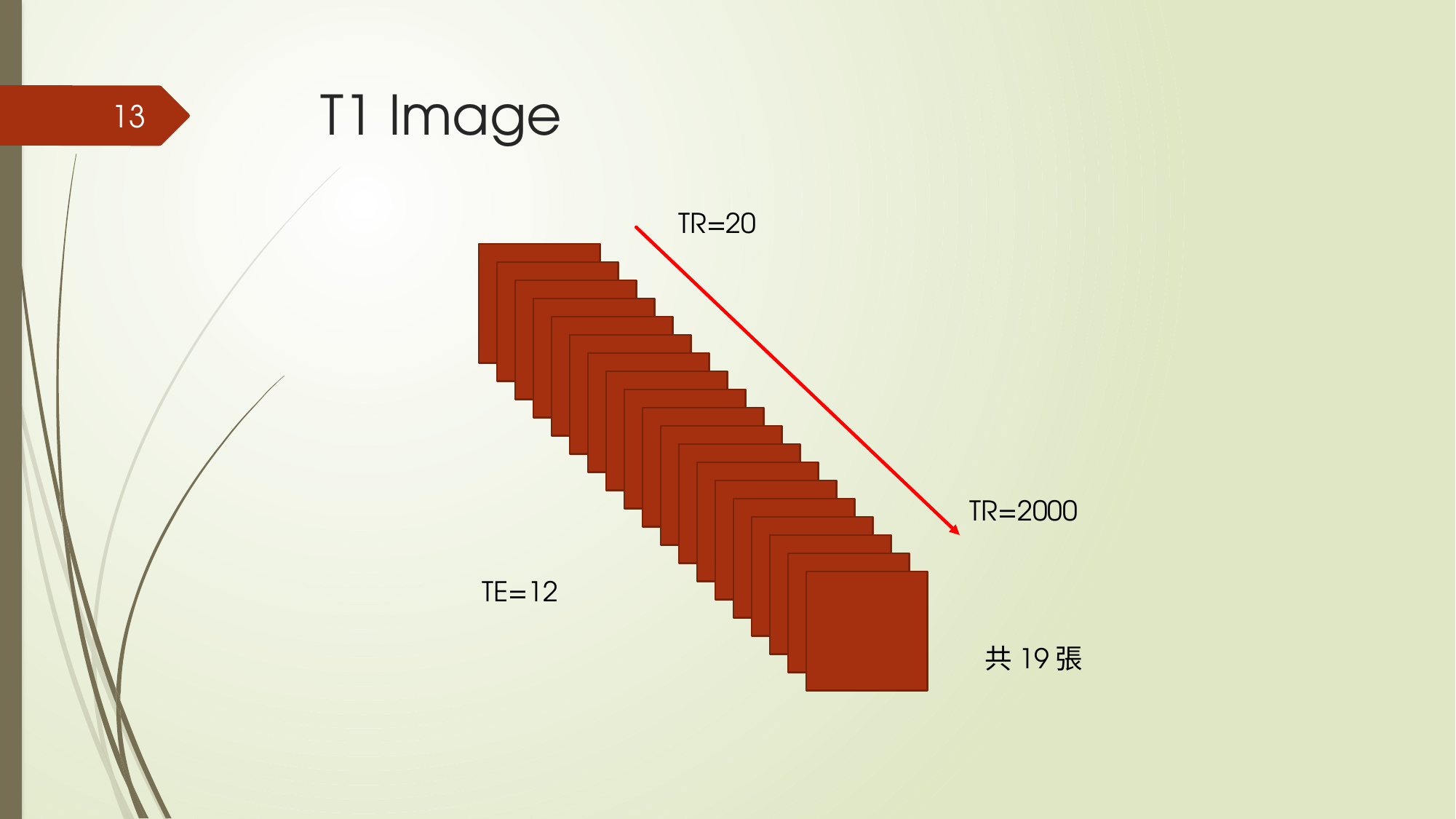

# T1 Image
13
TR=20

TR=2000

TE=12

共19張